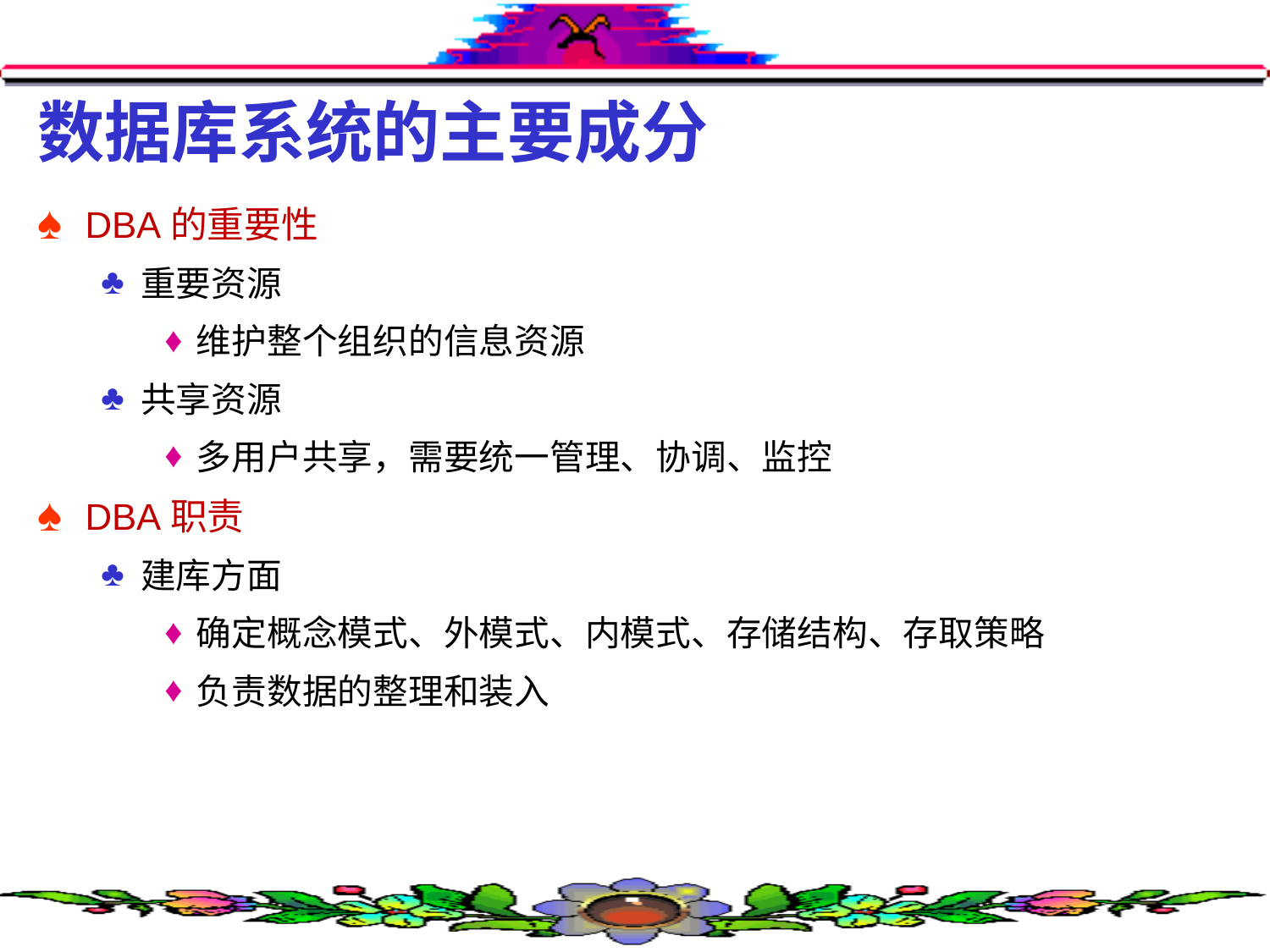

# 数据库系统的主要成分
DBA的重要性
重要资源
维护整个组织的信息资源
共享资源
多用户共享，需要统一管理、协调、监控
DBA职责
建库方面
确定概念模式、外模式、内模式、存储结构、存取策略
负责数据的整理和装入